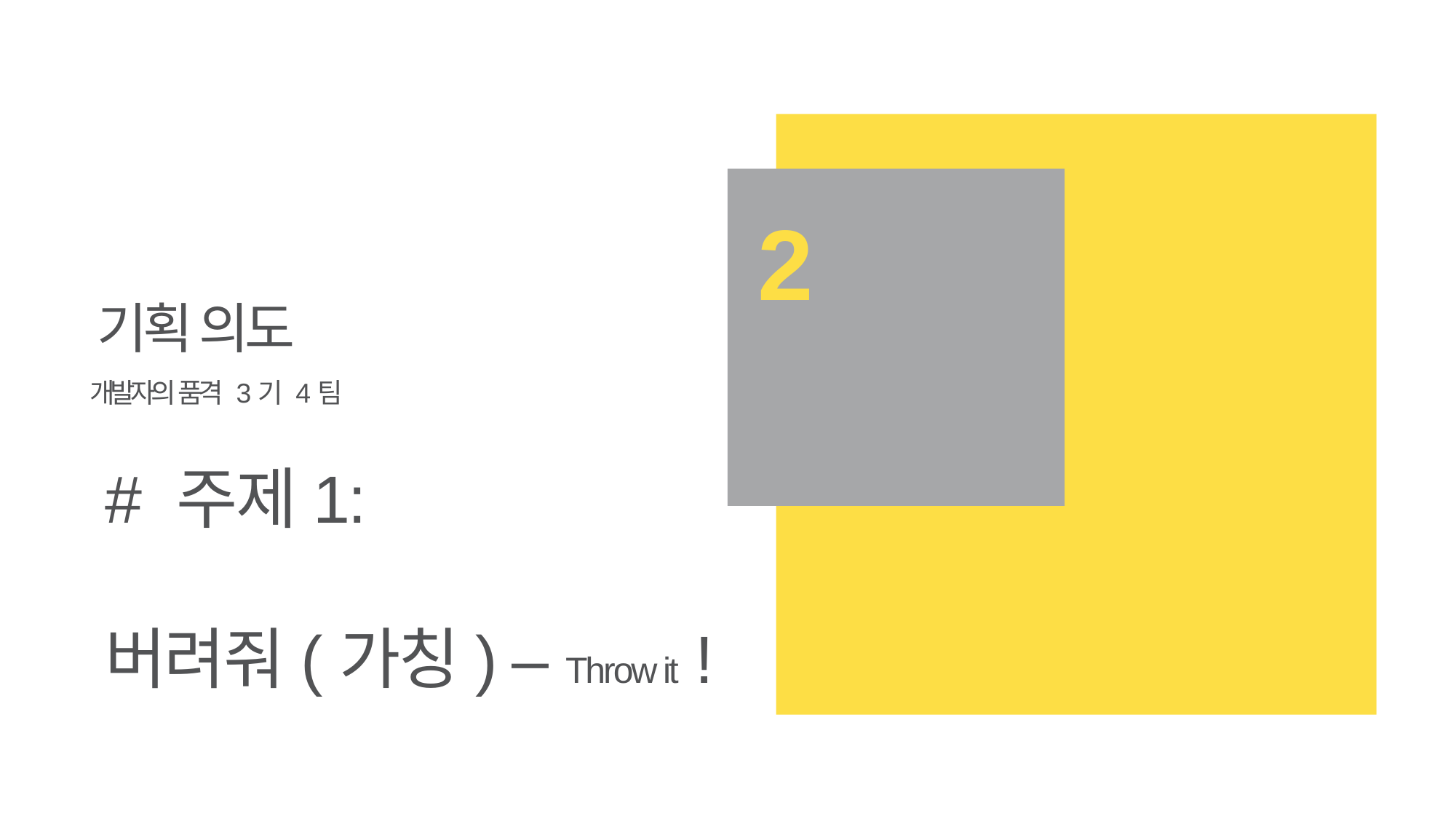

2
기획 의도
개발자의  품격  3기  4팀
# 주제1:

버려줘(가칭) – Throw it !